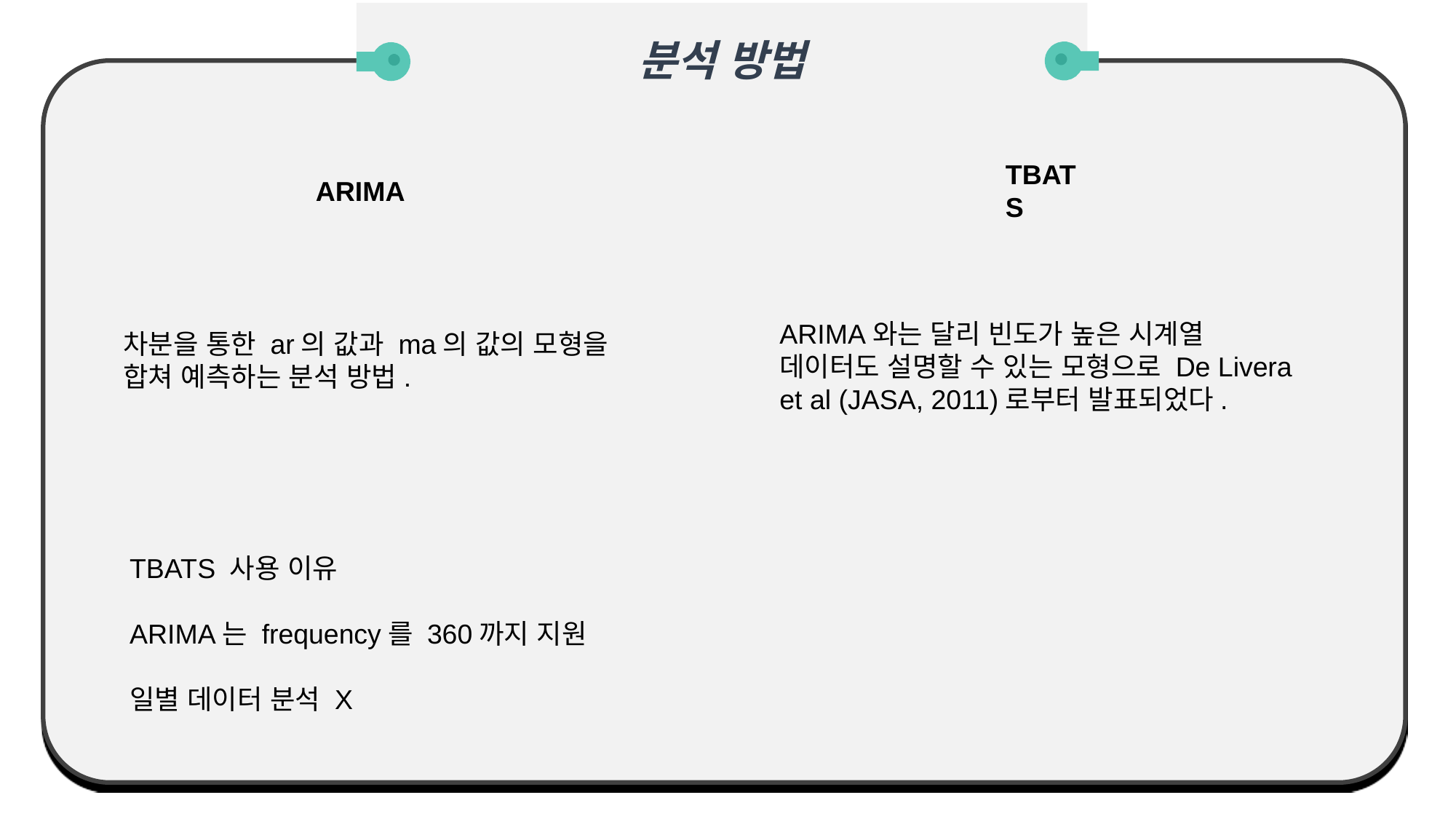

분석 방법

TBATS
ARIMA
ARIMA와는 달리 빈도가 높은 시계열 데이터도 설명할 수 있는 모형으로 De Livera et al (JASA, 2011)로부터 발표되었다.
차분을 통한 ar의 값과 ma의 값의 모형을 합쳐 예측하는 분석 방법.
TBATS 사용 이유
ARIMA는 frequency를 360까지 지원
일별 데이터 분석 X